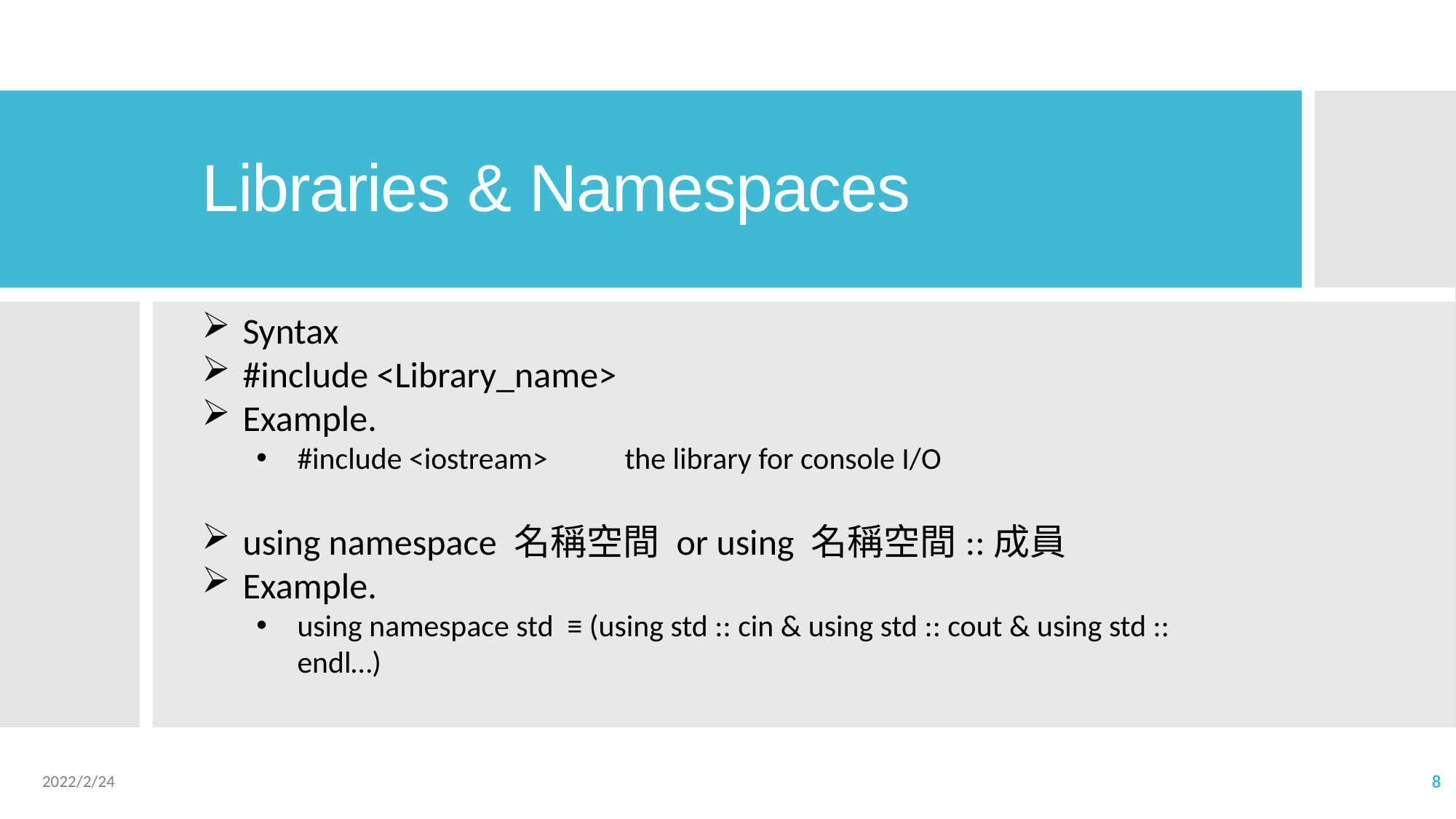

# Libraries & Namespaces

Syntax
#include <Library_name>
Example.
#include <iostream>	the library for console I/O

using namespace 名稱空間 or using 名稱空間::成員
Example.
using namespace std  ≡ (using std :: cin & using std :: cout & using std :: endl…)
2022/2/24
8